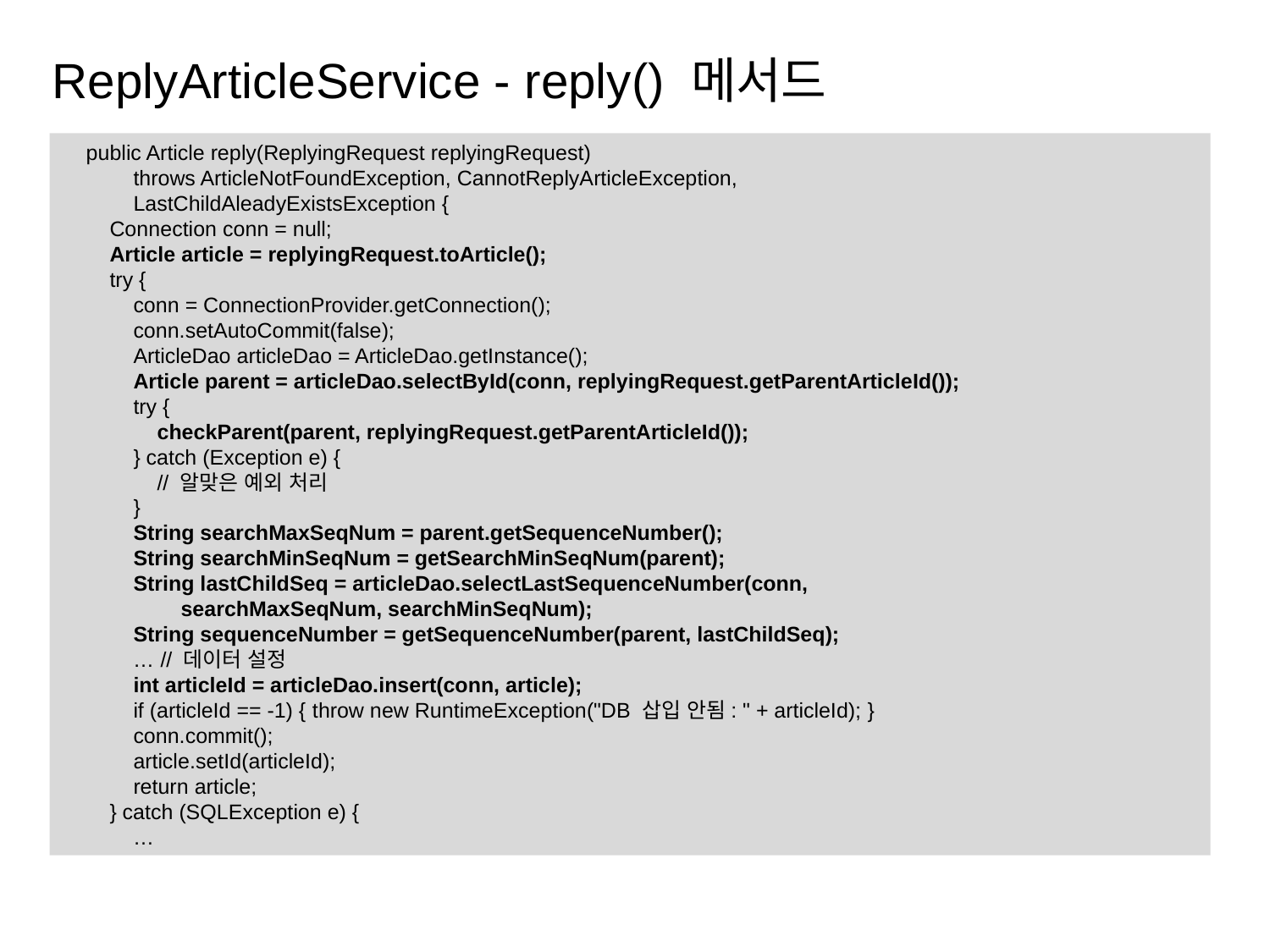

# ReplyArticleService - reply() 메서드
    public Article reply(ReplyingRequest replyingRequest)
            throws ArticleNotFoundException, CannotReplyArticleException,
            LastChildAleadyExistsException {
        Connection conn = null;
        Article article = replyingRequest.toArticle();
        try {
            conn = ConnectionProvider.getConnection();
            conn.setAutoCommit(false);
            ArticleDao articleDao = ArticleDao.getInstance();
            Article parent = articleDao.selectById(conn, replyingRequest.getParentArticleId());
            try {
                checkParent(parent, replyingRequest.getParentArticleId());
            } catch (Exception e) {
                // 알맞은 예외 처리
            }
            String searchMaxSeqNum = parent.getSequenceNumber();
            String searchMinSeqNum = getSearchMinSeqNum(parent);
            String lastChildSeq = articleDao.selectLastSequenceNumber(conn,
                    searchMaxSeqNum, searchMinSeqNum);
            String sequenceNumber = getSequenceNumber(parent, lastChildSeq);
            … // 데이터 설정
            int articleId = articleDao.insert(conn, article);
            if (articleId == -1) { throw new RuntimeException("DB 삽입 안됨: " + articleId); }
            conn.commit();
            article.setId(articleId);
            return article;
        } catch (SQLException e) {
            …